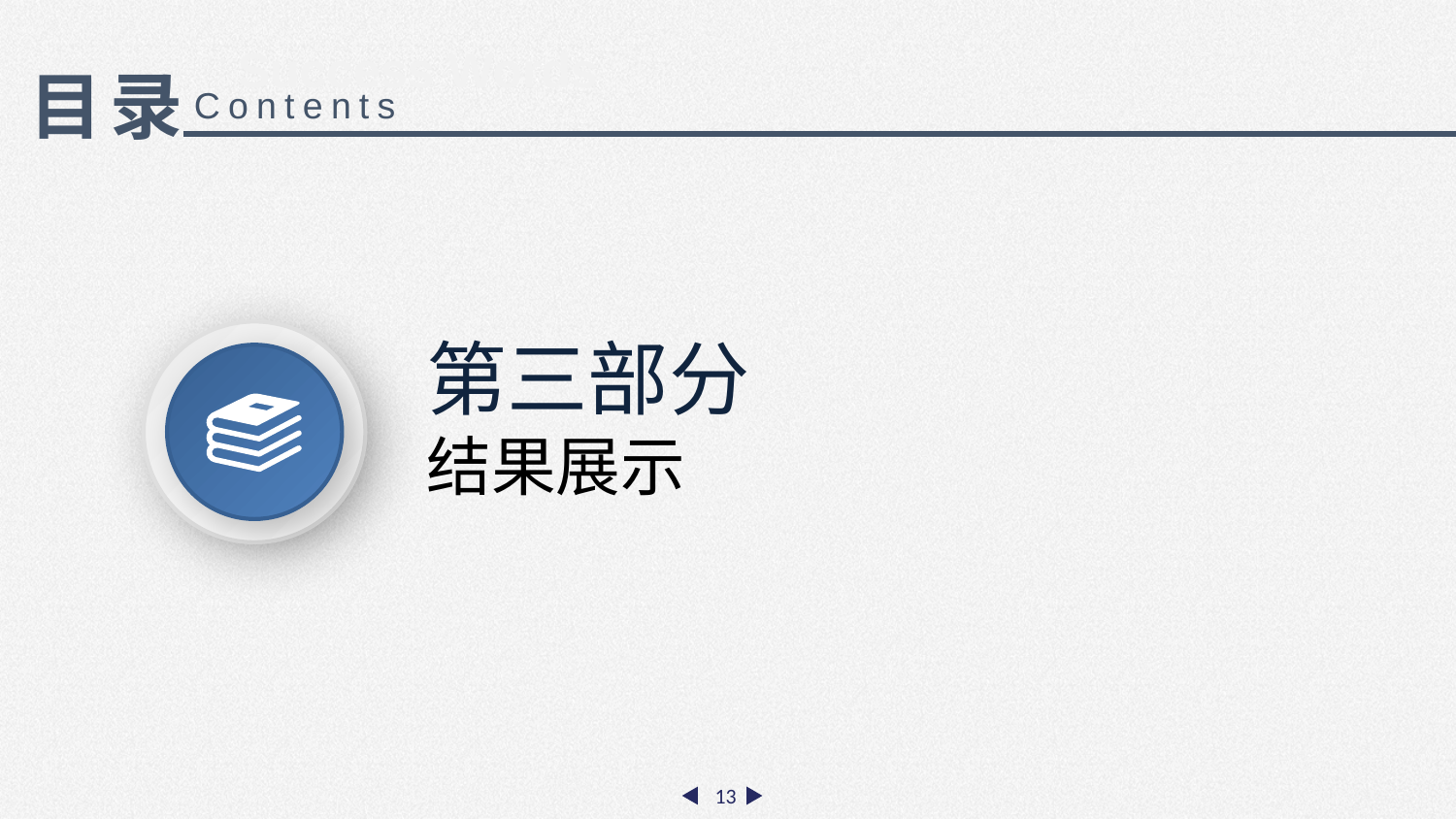

Success Words
目录
Contents
第三部分
结果展示

13